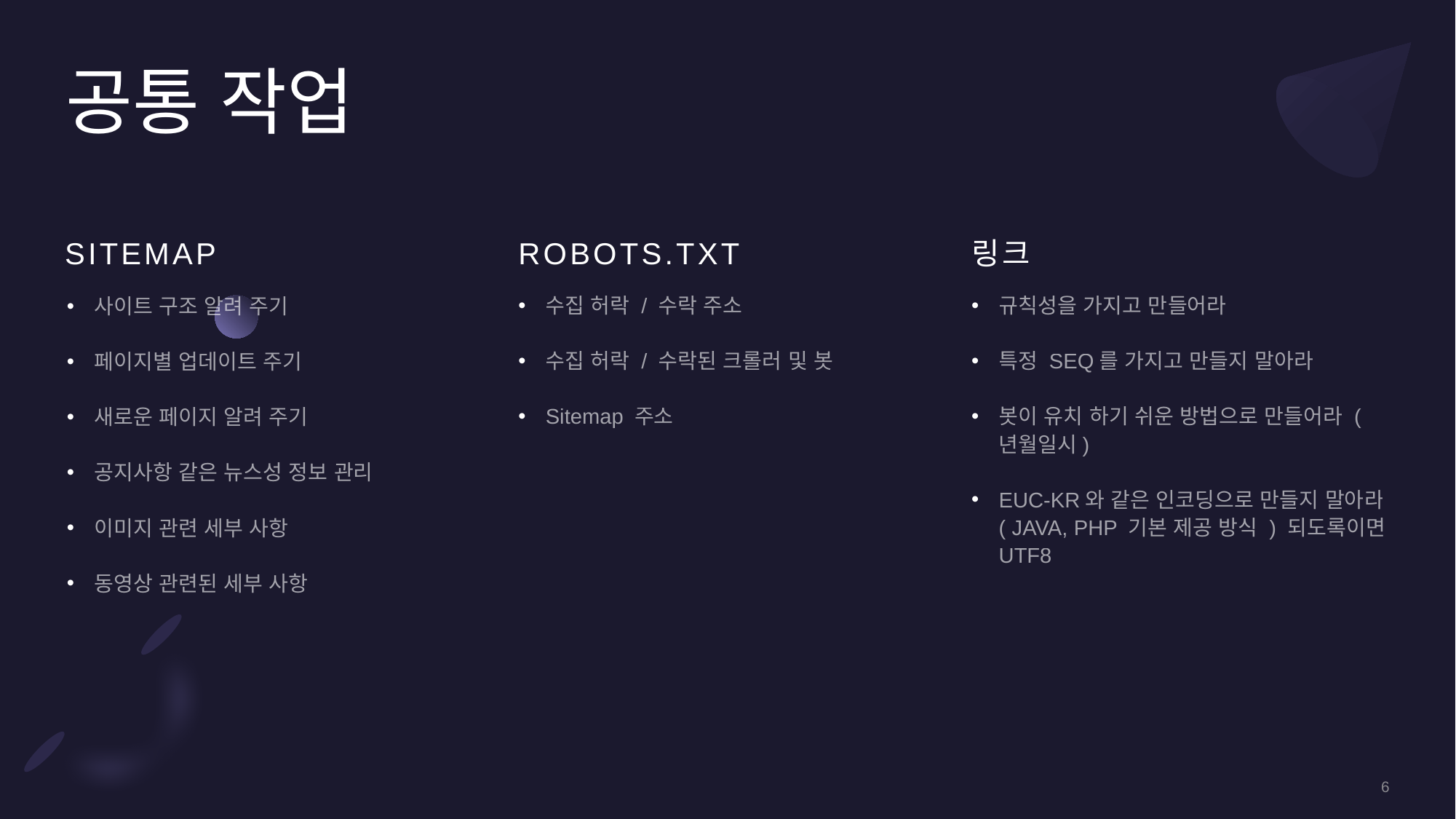

# 공통 작업
sitemap
Robots.txt
링크
수집 허락 / 수락 주소
수집 허락 / 수락된 크롤러 및 봇
Sitemap 주소
규칙성을 가지고 만들어라
특정 SEQ를 가지고 만들지 말아라
봇이 유치 하기 쉬운 방법으로 만들어라 (년월일시)
EUC-KR와 같은 인코딩으로 만들지 말아라( JAVA, PHP 기본 제공 방식 ) 되도록이면 UTF8

사이트 구조 알려 주기
페이지별 업데이트 주기
새로운 페이지 알려 주기
공지사항 같은 뉴스성 정보 관리
이미지 관련 세부 사항
동영상 관련된 세부 사항

6